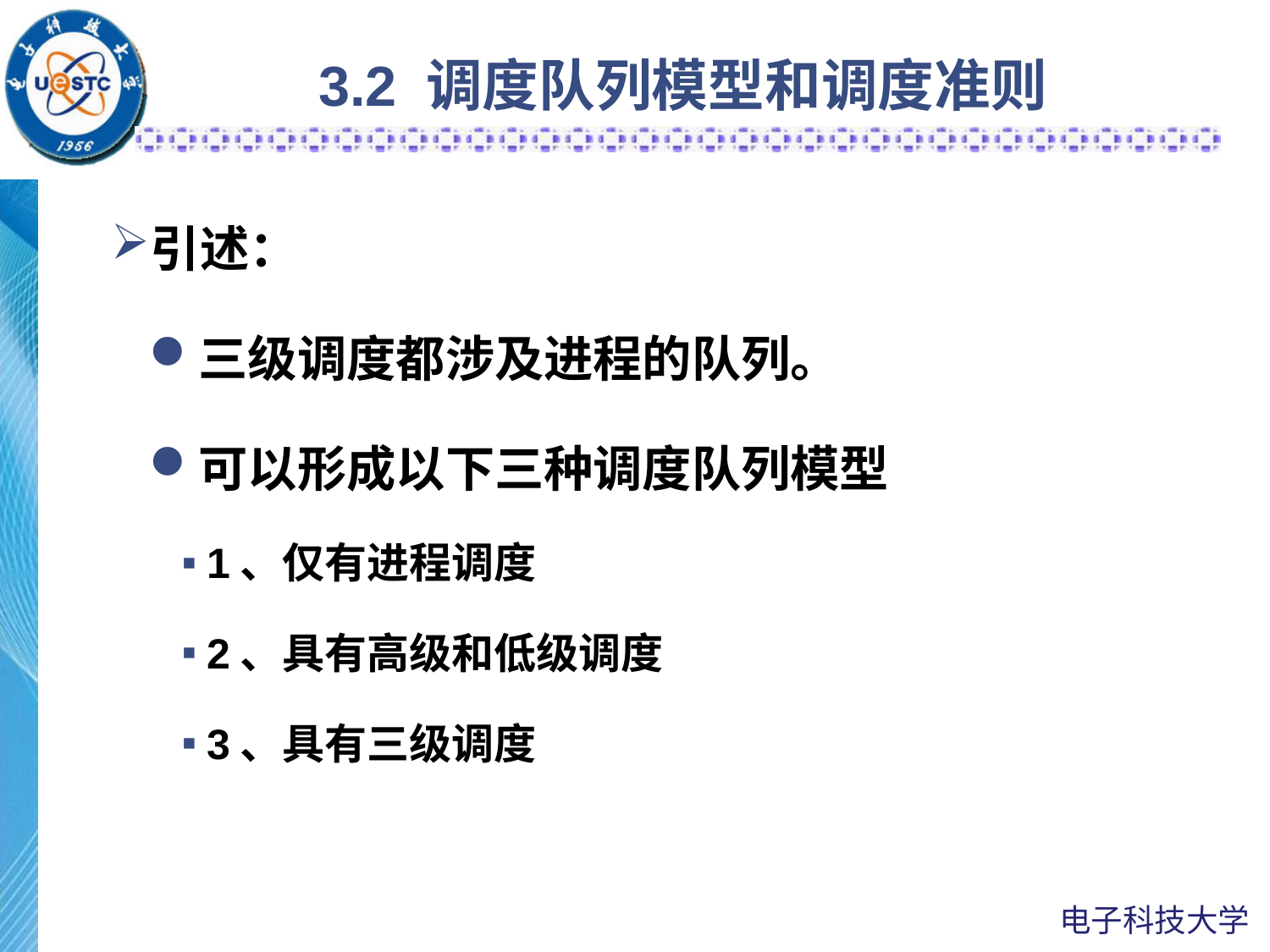

# 3.2 调度队列模型和调度准则
引述：
三级调度都涉及进程的队列。
可以形成以下三种调度队列模型
1、仅有进程调度
2、具有高级和低级调度
3、具有三级调度